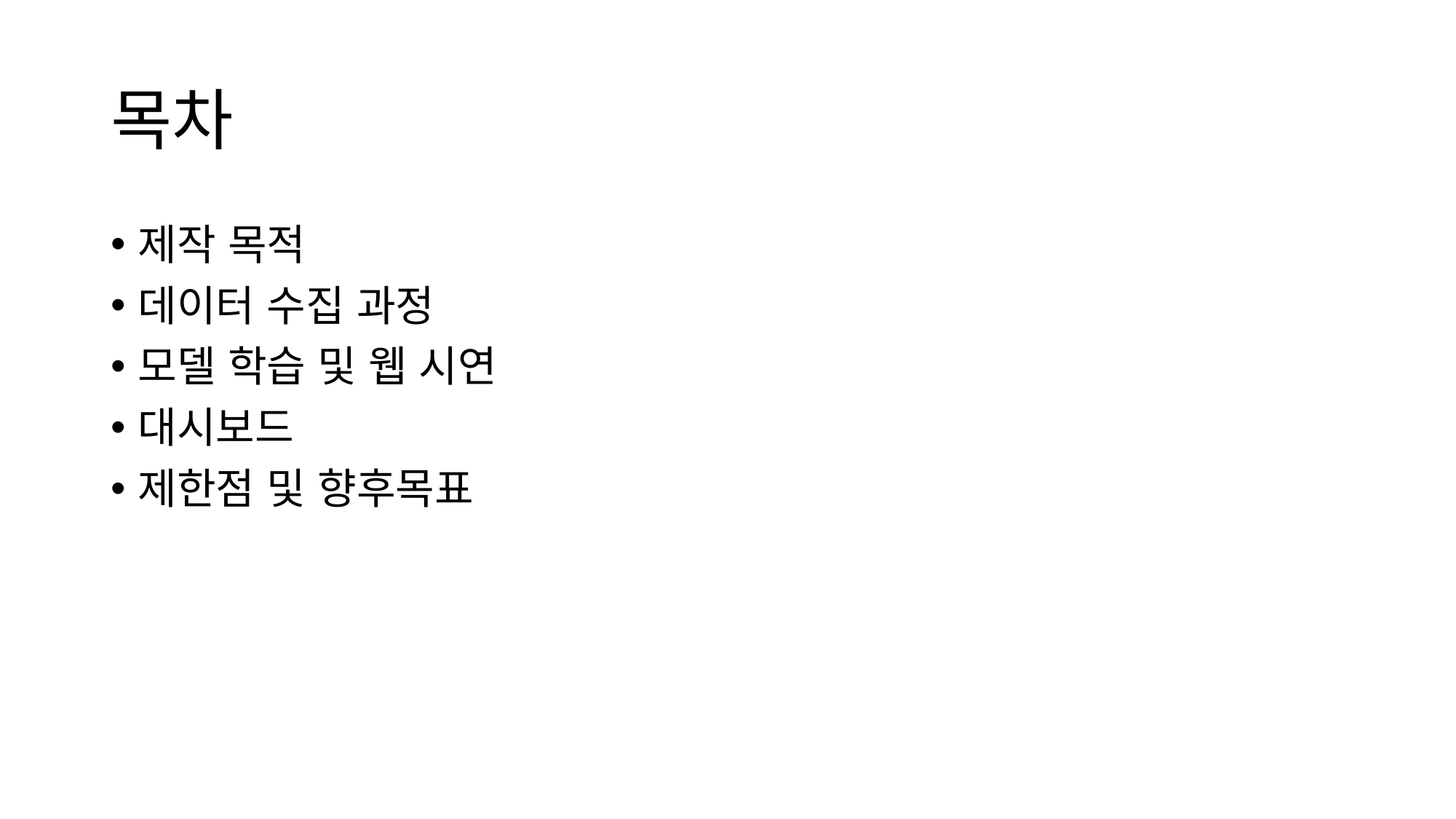

# 목차
제작 목적
데이터 수집 과정
모델 학습 및 웹 시연
대시보드
제한점 및 향후목표